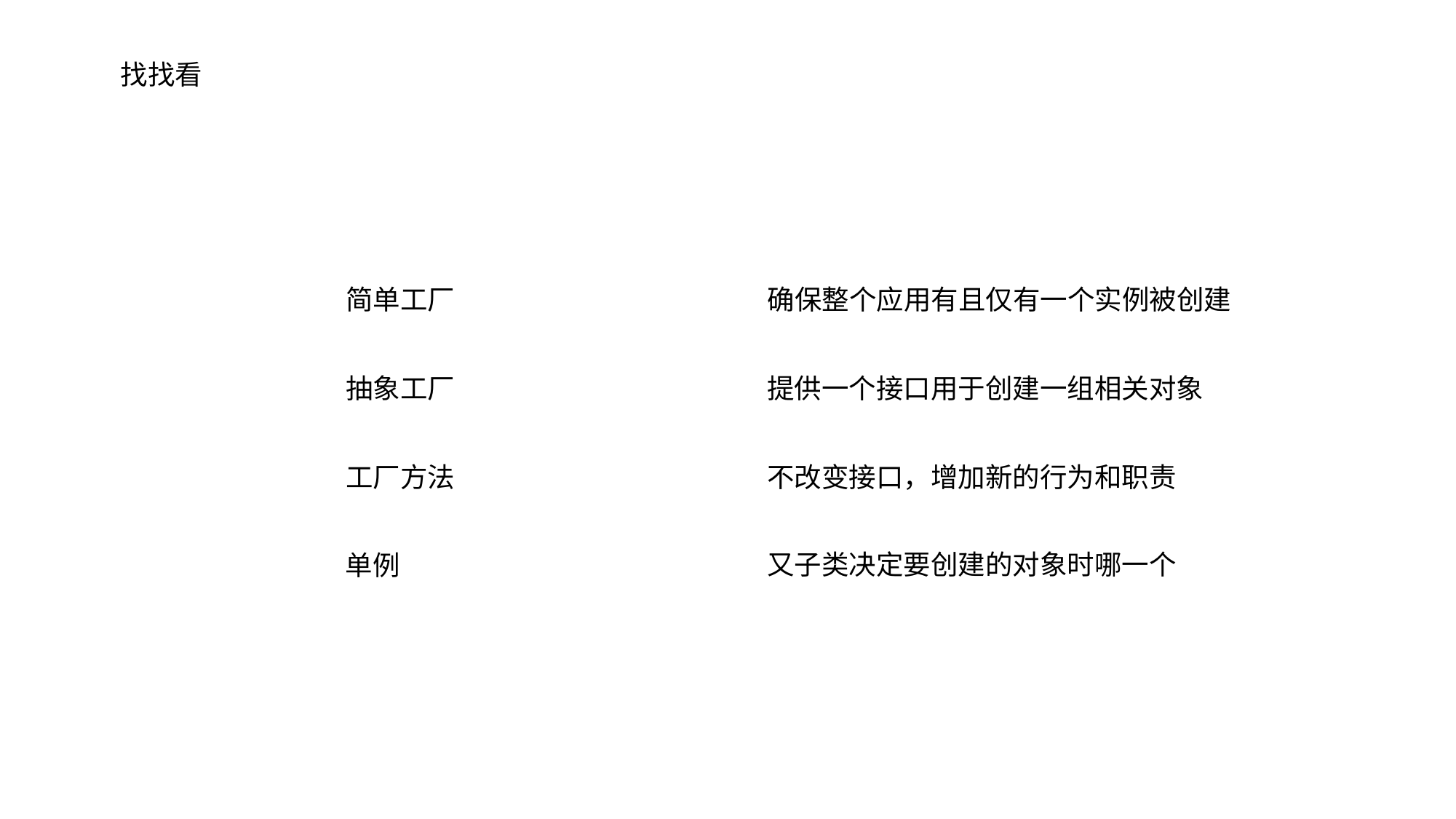

找找看
简单工厂
确保整个应用有且仅有一个实例被创建
抽象工厂
提供一个接口用于创建一组相关对象
工厂方法
不改变接口，增加新的行为和职责
又子类决定要创建的对象时哪一个
单例